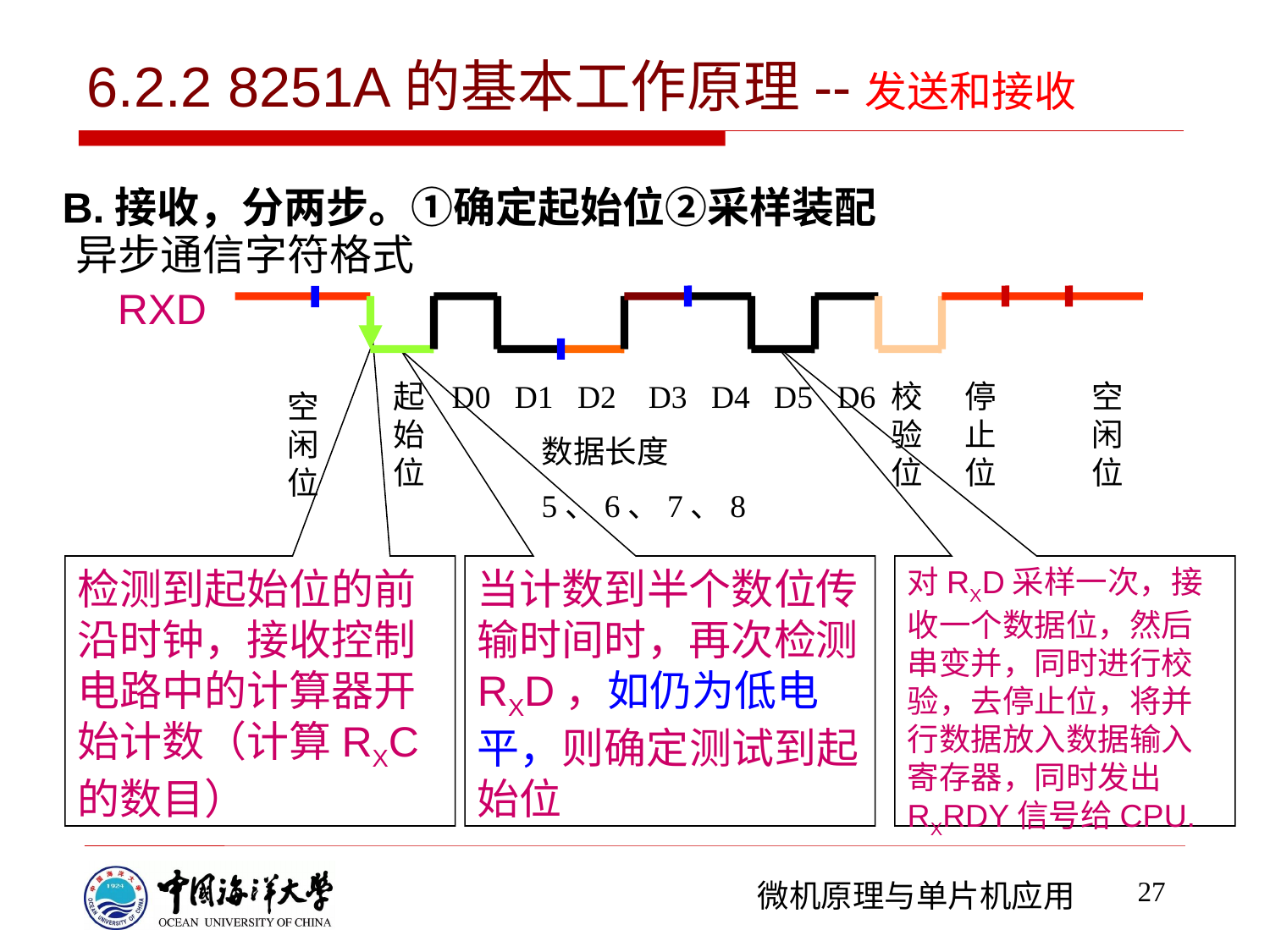

6.2.2 8251A的基本工作原理--发送和接收
B.接收，分两步。①确定起始位②采样装配
    异步通信字符格式
RXD

停止位
起始位
  D0   D1   D2    D3   D4   D5   D6
校验位
空闲位
空闲位
数据长度
5、6、7、8

检测到起始位的前沿时钟，接收控制电路中的计算器开始计数（计算RXC的数目）
当计数到半个数位传输时间时，再次检测RXD，如仍为低电平，则确定测试到起始位
对RXD采样一次，接收一个数据位，然后串变并，同时进行校验，去停止位，将并行数据放入数据输入寄存器，同时发出RXRDY信号给CPU.
27